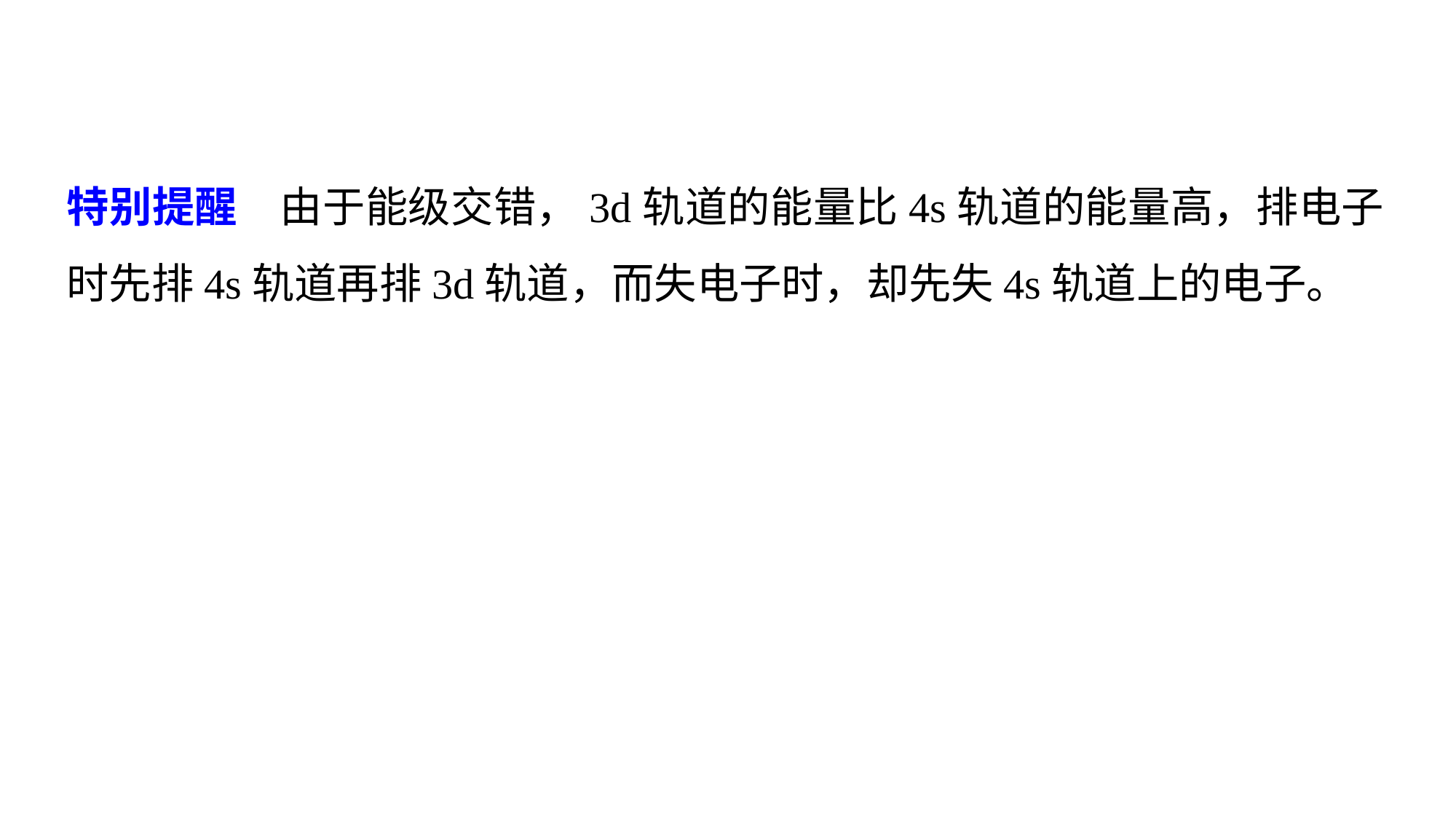

特别提醒　由于能级交错，3d轨道的能量比4s轨道的能量高，排电子时先排4s轨道再排3d轨道，而失电子时，却先失4s轨道上的电子。